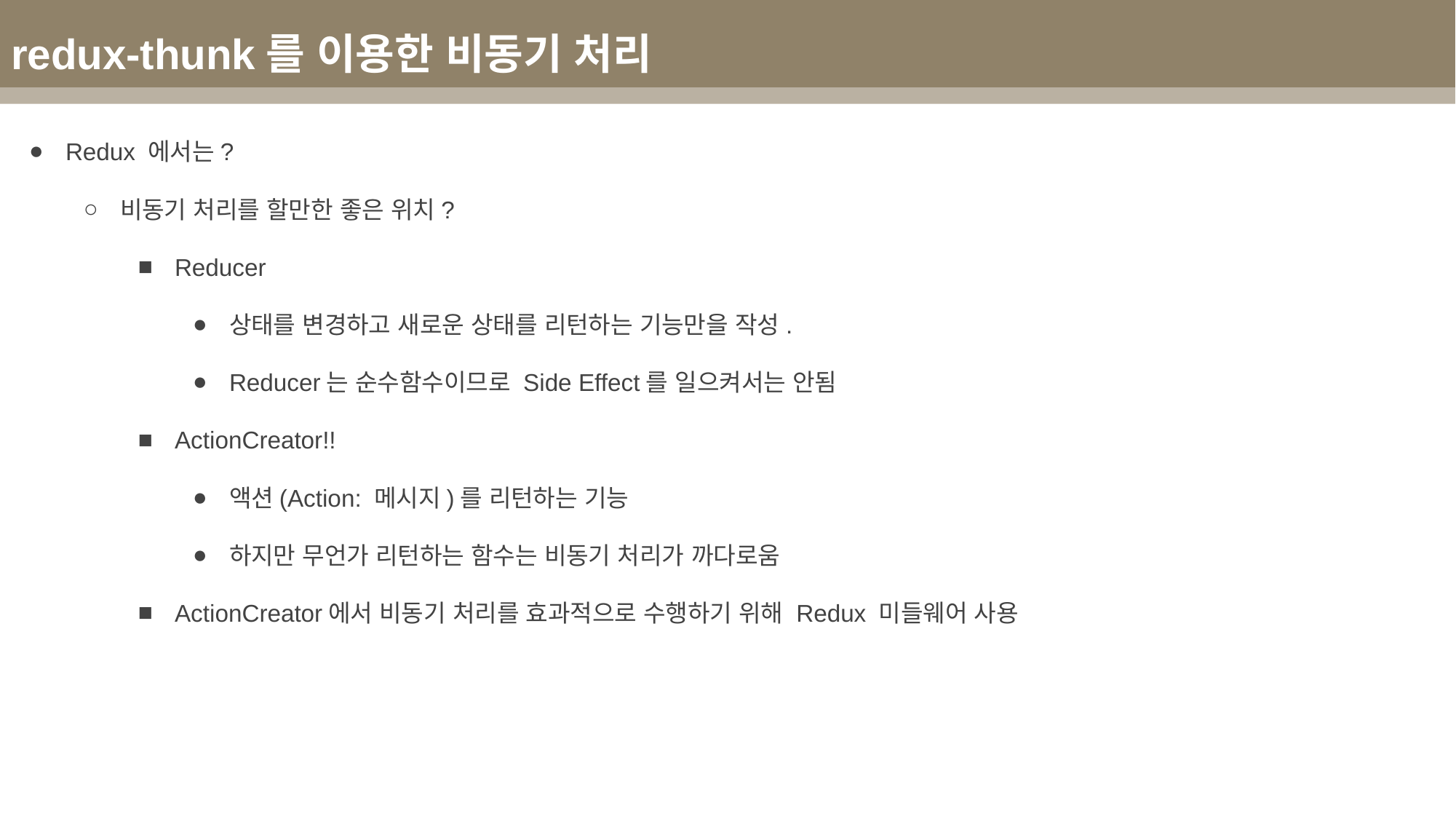

redux-thunk를 이용한 비동기 처리
Redux 에서는?
비동기 처리를 할만한 좋은 위치?
Reducer
상태를 변경하고 새로운 상태를 리턴하는 기능만을 작성.
Reducer는 순수함수이므로 Side Effect를 일으켜서는 안됨
ActionCreator!!
액션(Action: 메시지)를 리턴하는 기능
하지만 무언가 리턴하는 함수는 비동기 처리가 까다로움
ActionCreator에서 비동기 처리를 효과적으로 수행하기 위해 Redux 미들웨어 사용